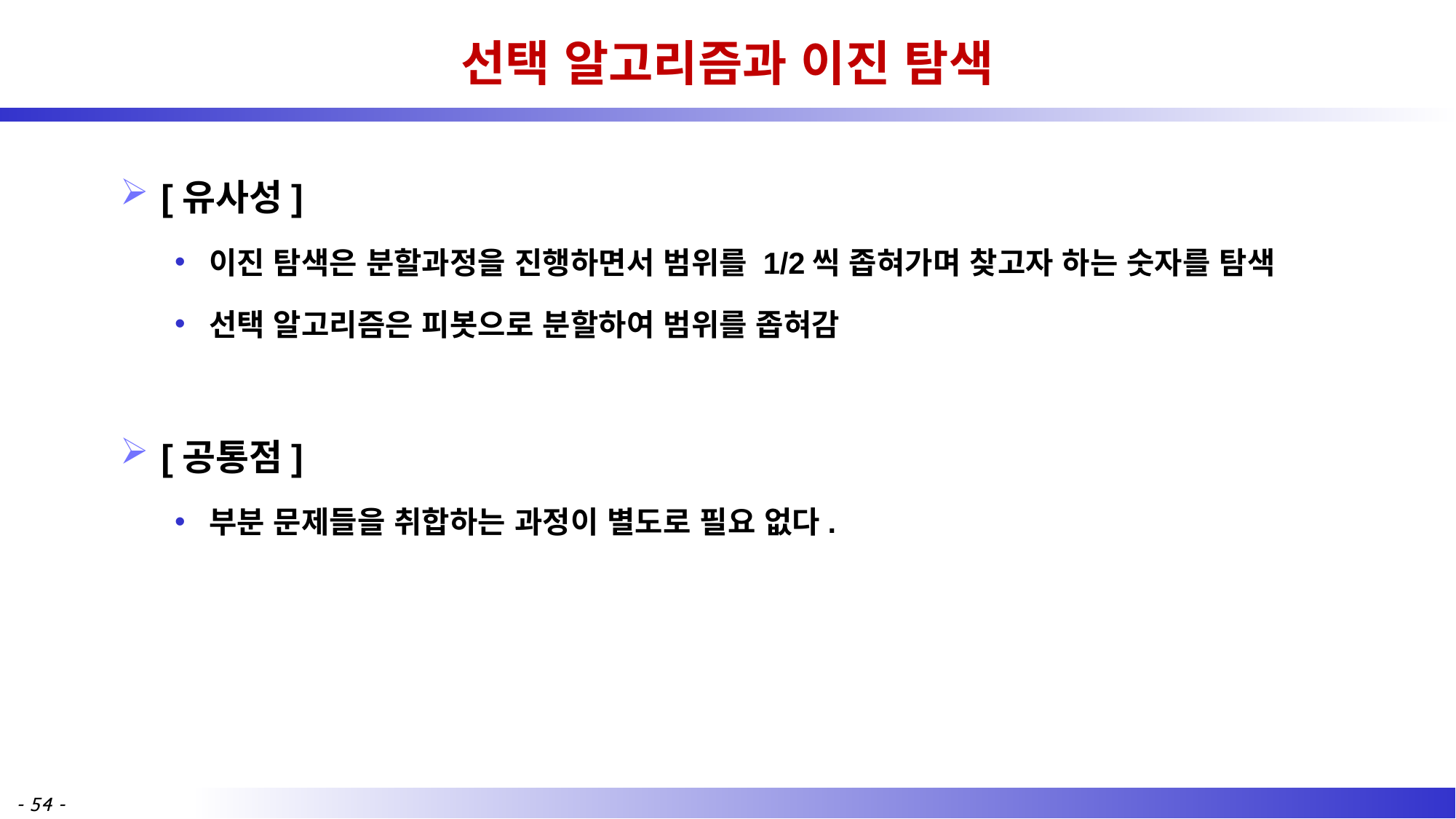

# 선택 알고리즘과 이진 탐색
[유사성]
이진 탐색은 분할과정을 진행하면서 범위를 1/2씩 좁혀가며 찾고자 하는 숫자를 탐색
선택 알고리즘은 피봇으로 분할하여 범위를 좁혀감

[공통점]
부분 문제들을 취합하는 과정이 별도로 필요 없다.
- 54 -